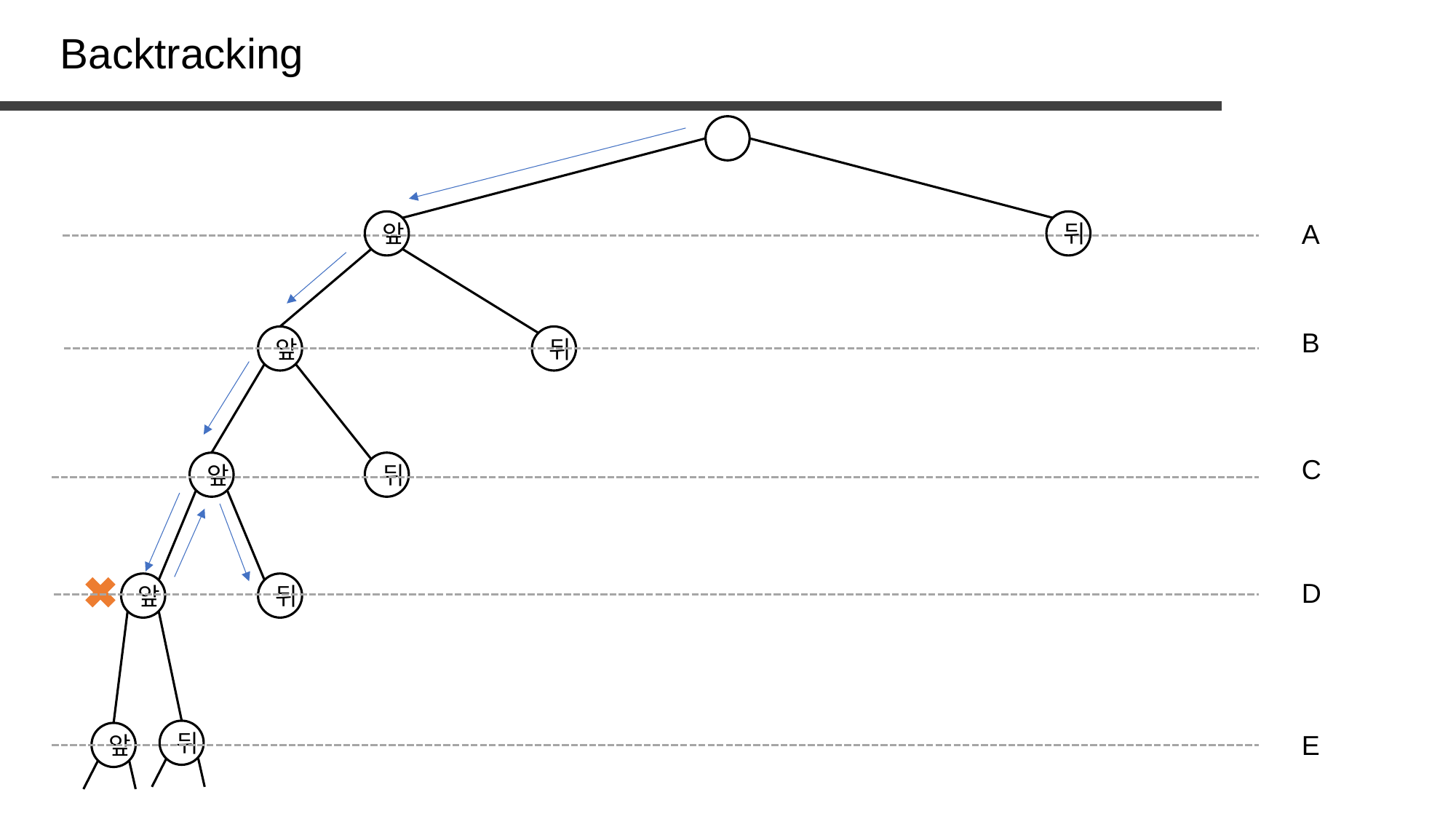

Backtracking

앞
뒤
A
B
앞
뒤
C
앞
뒤

D
앞
뒤
뒤
앞
E